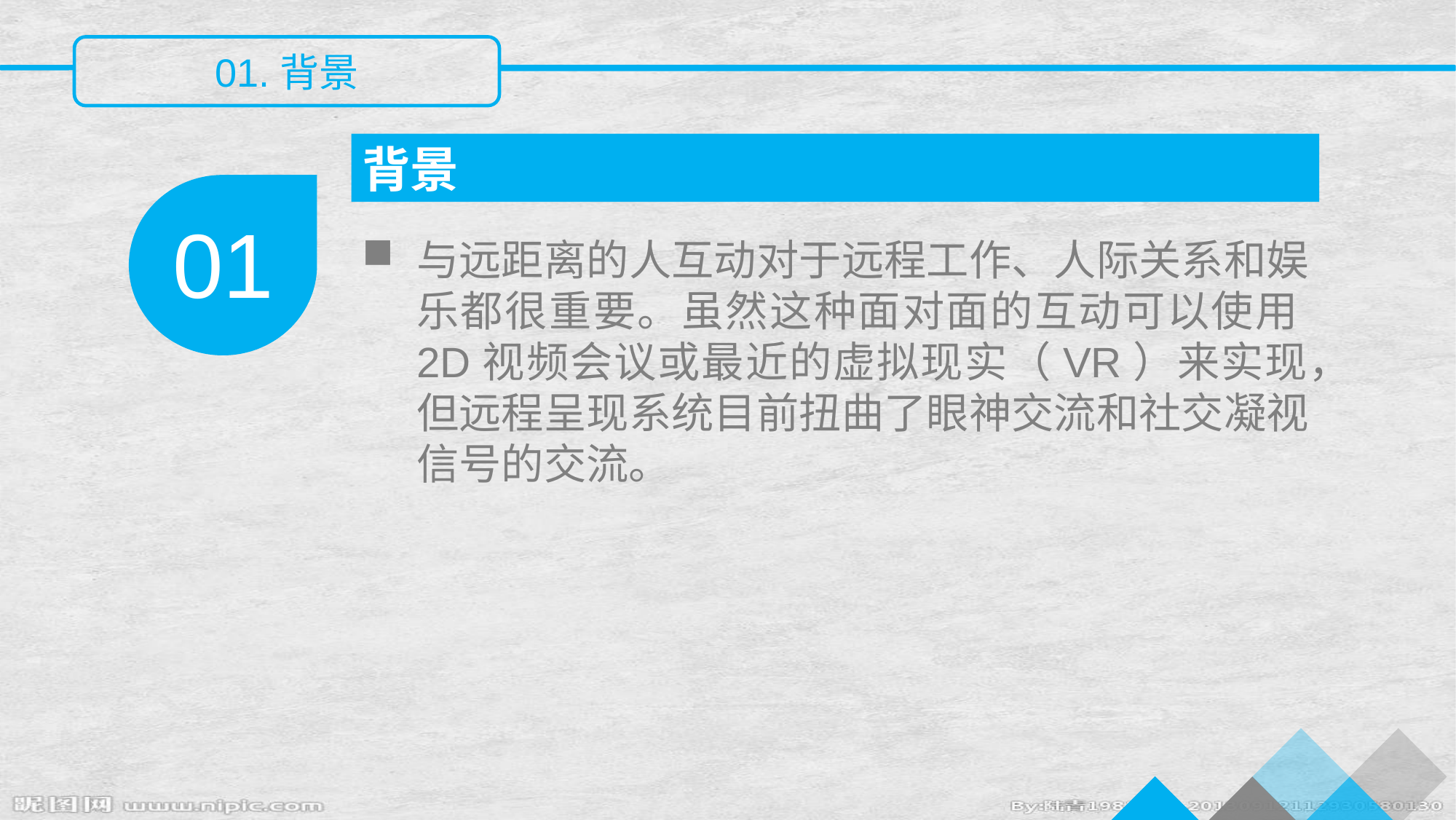

01.背景
背景

01
与远距离的人互动对于远程工作、人际关系和娱乐都很重要。虽然这种面对面的互动可以使用2D视频会议或最近的虚拟现实（VR）来实现，但远程呈现系统目前扭曲了眼神交流和社交凝视信号的交流。